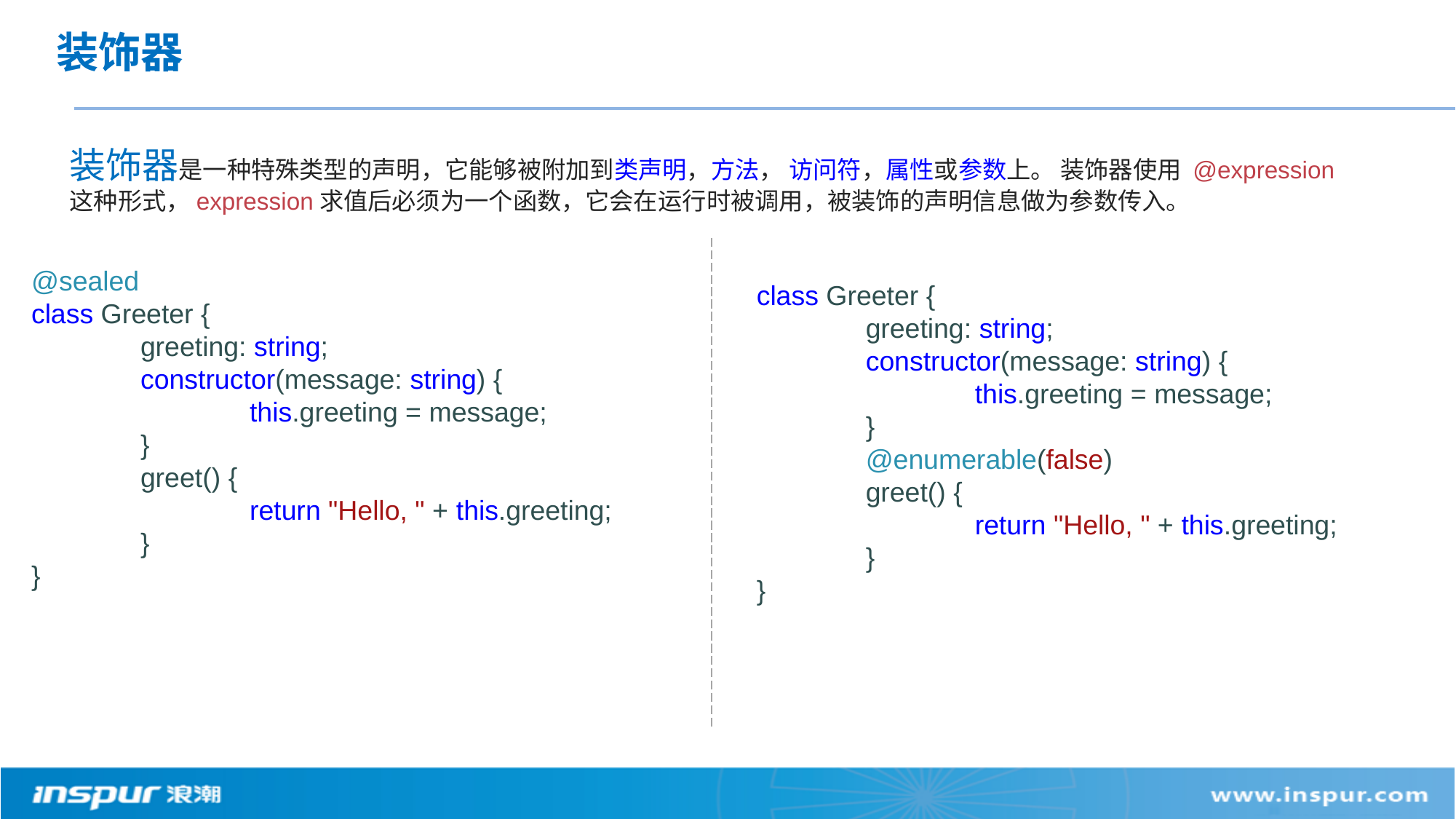

# 装饰器
装饰器是一种特殊类型的声明，它能够被附加到类声明，方法， 访问符，属性或参数上。 装饰器使用 @expression这种形式，expression求值后必须为一个函数，它会在运行时被调用，被装饰的声明信息做为参数传入。
@sealed
class Greeter {
	greeting: string;
	constructor(message: string) {
		this.greeting = message;
	}
	greet() {
		return "Hello, " + this.greeting;
	}
}
class Greeter {
	greeting: string;
	constructor(message: string) {
		this.greeting = message;
	}
	@enumerable(false)
	greet() {
		return "Hello, " + this.greeting;
	}
}